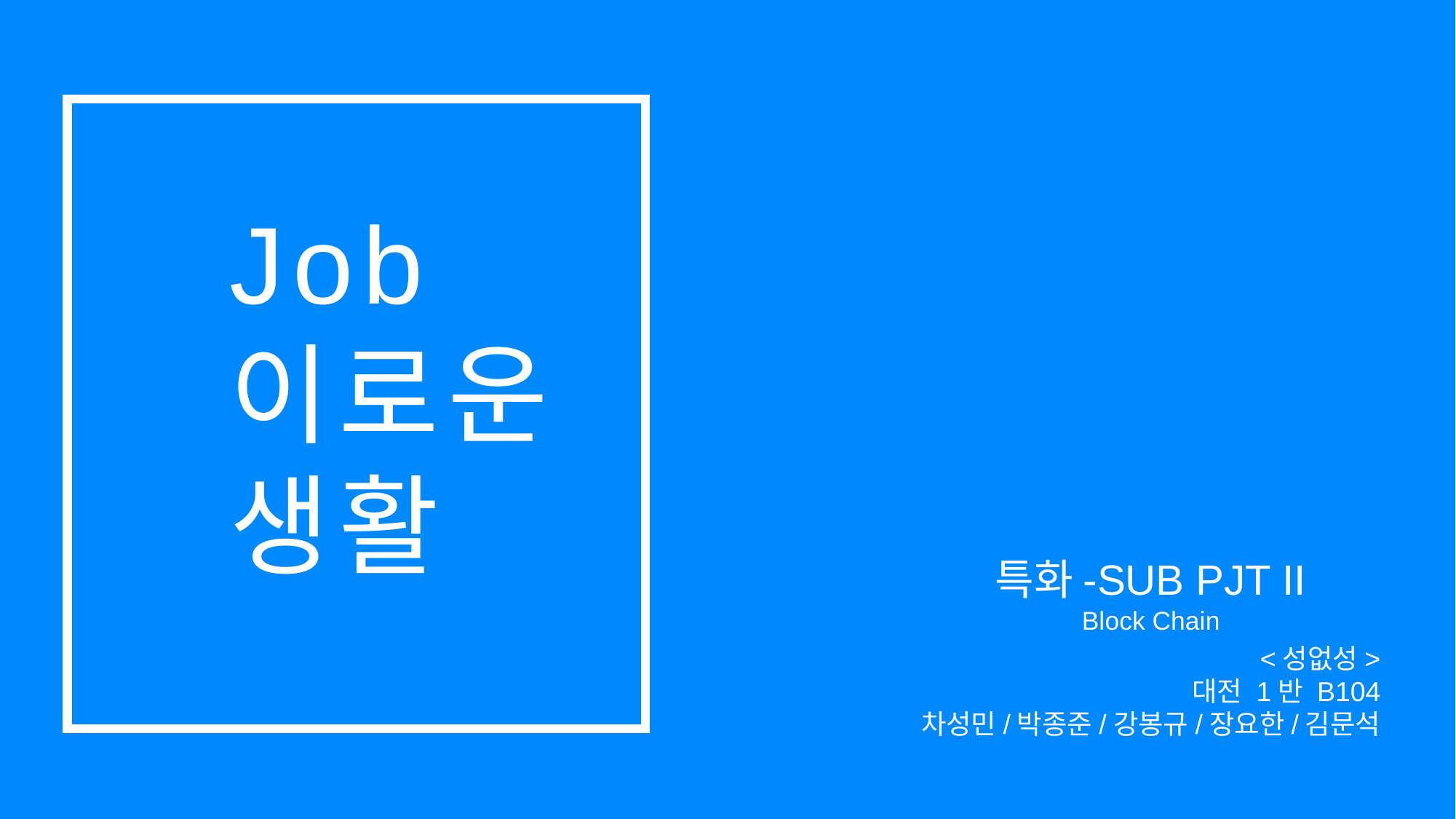

Job
이로운
생활
특화-SUB PJT II
Block Chain
<성없성>
대전 1반 B104
차성민/박종준/강봉규/장요한/김문석